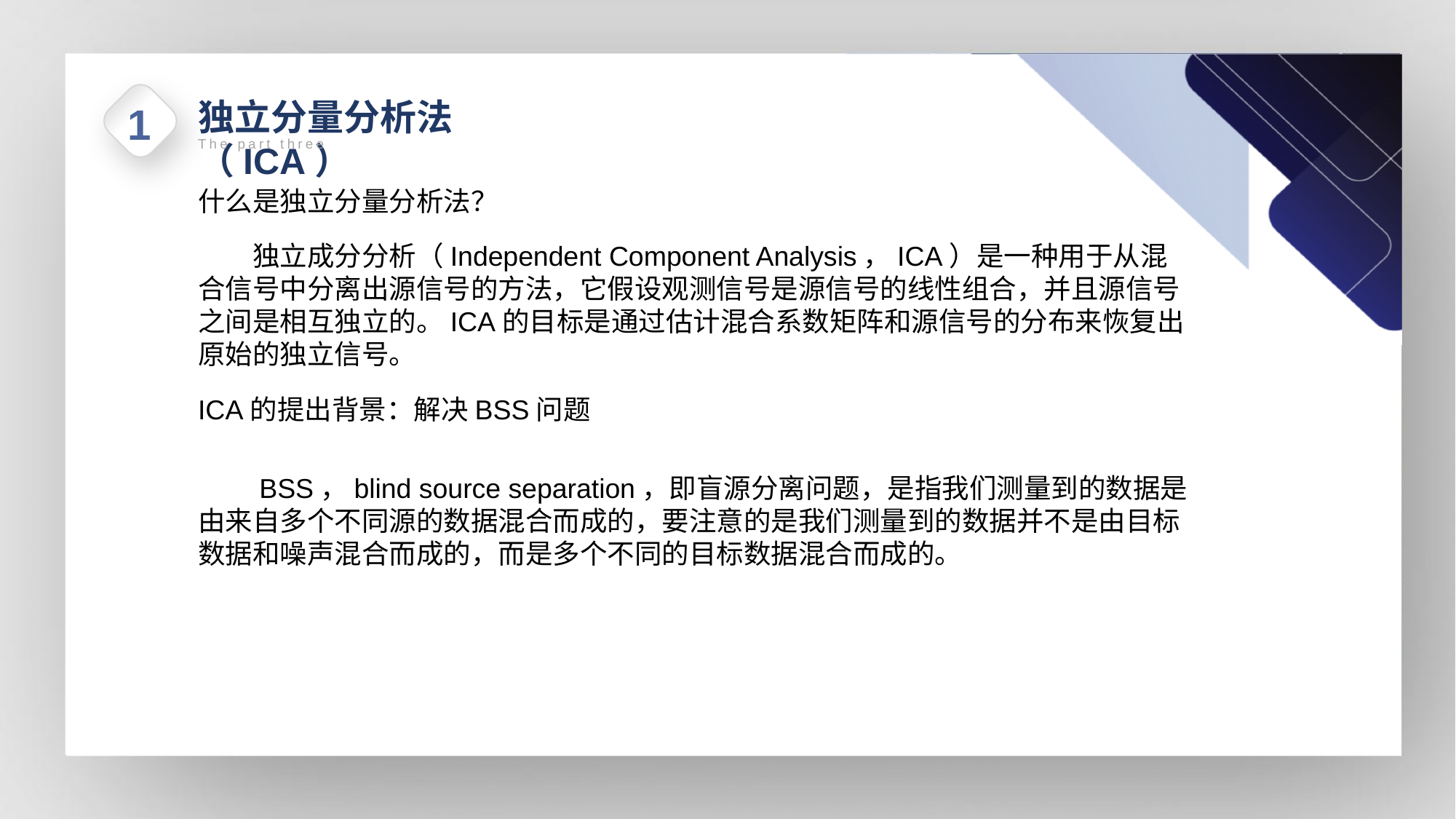

独立分量分析法（ICA）

1
The part three
什么是独立分量分析法？
独立成分分析（Independent Component Analysis，ICA）是一种用于从混合信号中分离出源信号的方法，它假设观测信号是源信号的线性组合，并且源信号之间是相互独立的。ICA的目标是通过估计混合系数矩阵和源信号的分布来恢复出原始的独立信号。
ICA的提出背景：解决BSS问题
        BSS，blind source separation，即盲源分离问题，是指我们测量到的数据是由来自多个不同源的数据混合而成的，要注意的是我们测量到的数据并不是由目标数据和噪声混合而成的，而是多个不同的目标数据混合而成的。